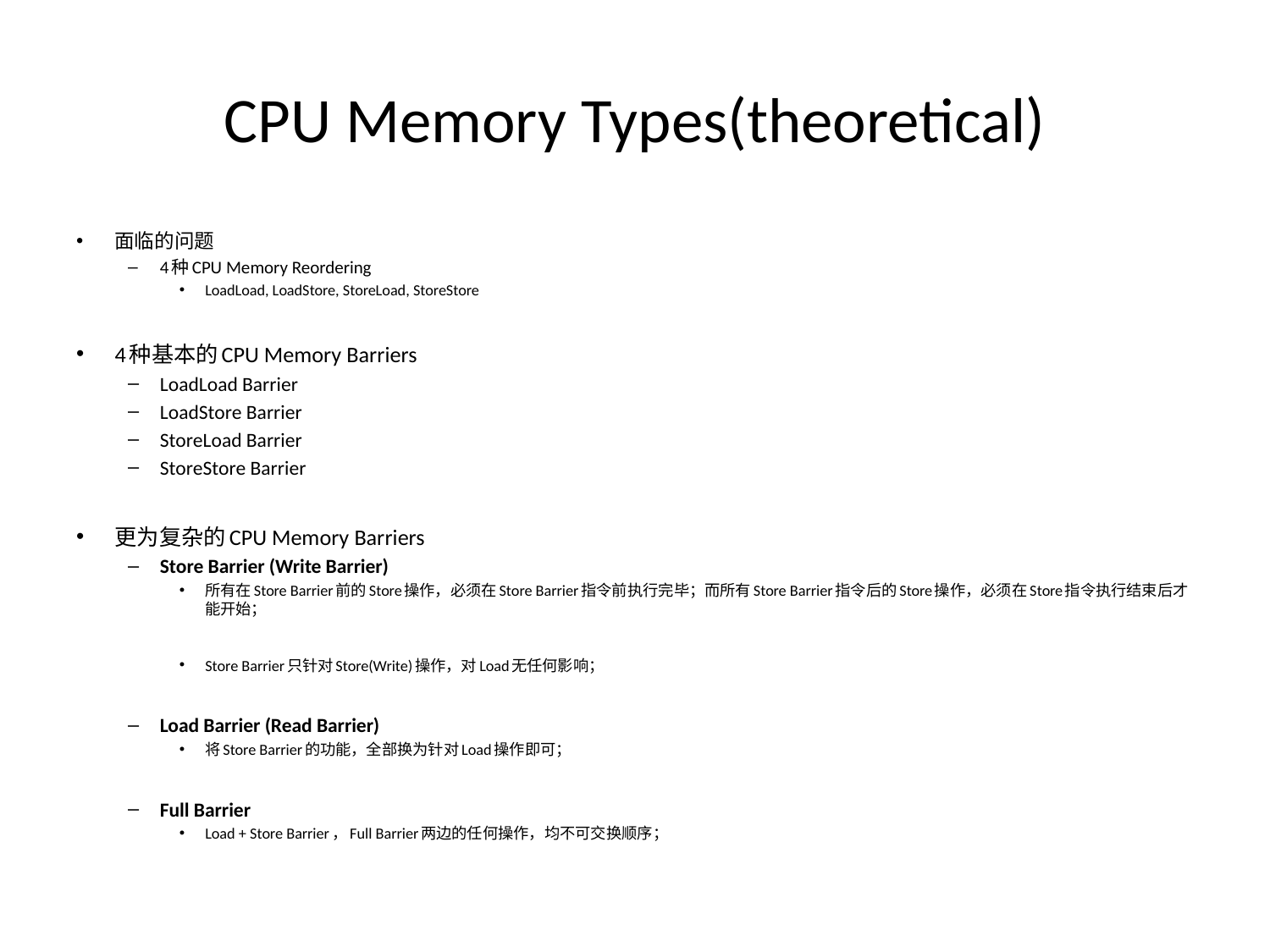

# CPU Memory Types(theoretical)
面临的问题
4种CPU Memory Reordering
LoadLoad, LoadStore, StoreLoad, StoreStore

4种基本的CPU Memory Barriers
LoadLoad Barrier
LoadStore Barrier
StoreLoad Barrier
StoreStore Barrier

更为复杂的CPU Memory Barriers
Store Barrier (Write Barrier)
所有在Store Barrier前的Store操作，必须在Store Barrier指令前执行完毕；而所有Store Barrier指令后的Store操作，必须在Store指令执行结束后才能开始；

Store Barrier只针对Store(Write)操作，对Load无任何影响；

Load Barrier (Read Barrier)
将Store Barrier的功能，全部换为针对Load操作即可；

Full Barrier
Load + Store Barrier，Full Barrier两边的任何操作，均不可交换顺序；